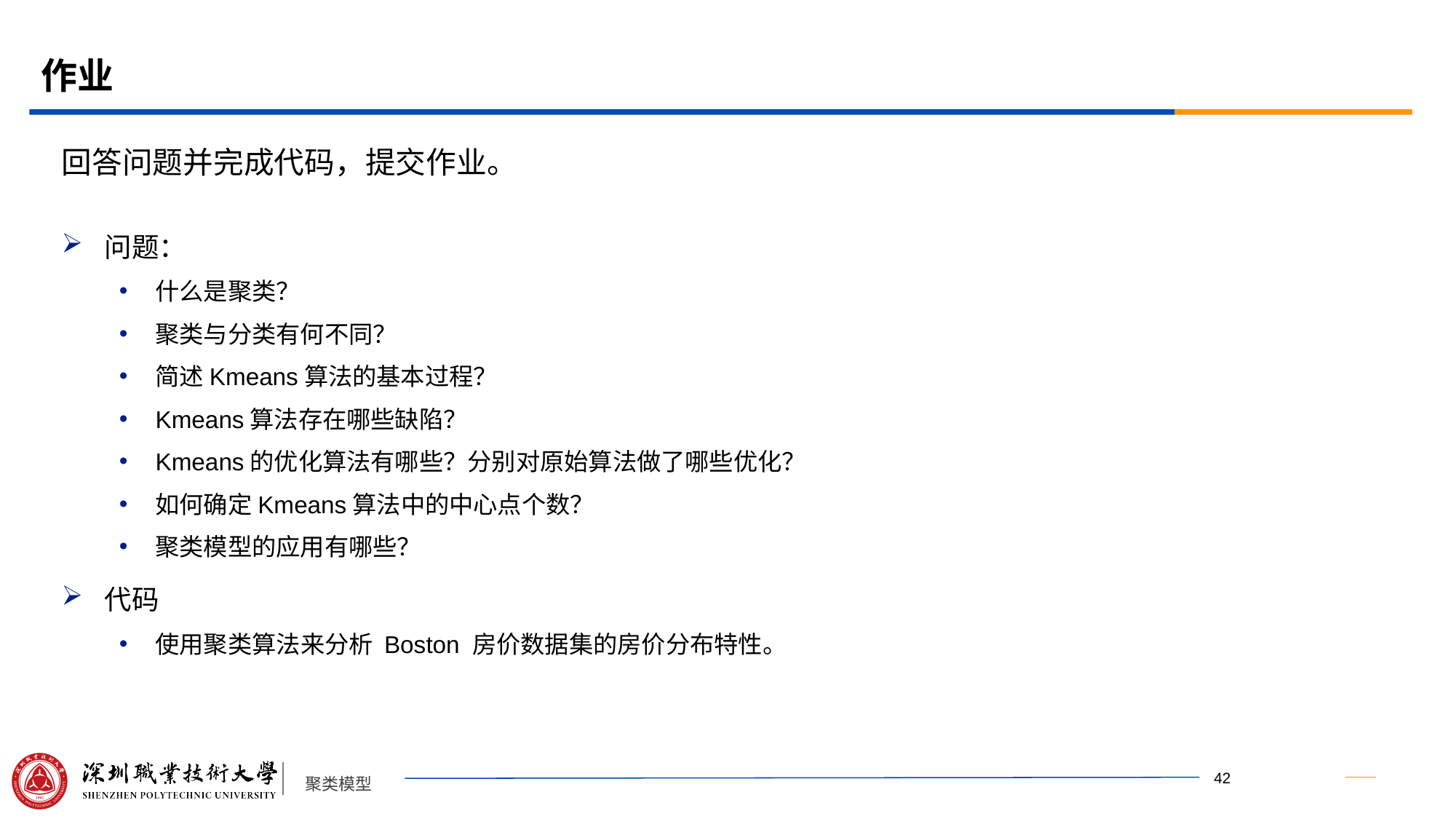

# 作业
回答问题并完成代码，提交作业。
问题：
什么是聚类？
聚类与分类有何不同？
简述Kmeans算法的基本过程？
Kmeans算法存在哪些缺陷？
Kmeans的优化算法有哪些？分别对原始算法做了哪些优化？
如何确定Kmeans算法中的中心点个数？
聚类模型的应用有哪些？
代码
使用聚类算法来分析 Boston 房价数据集的房价分布特性。